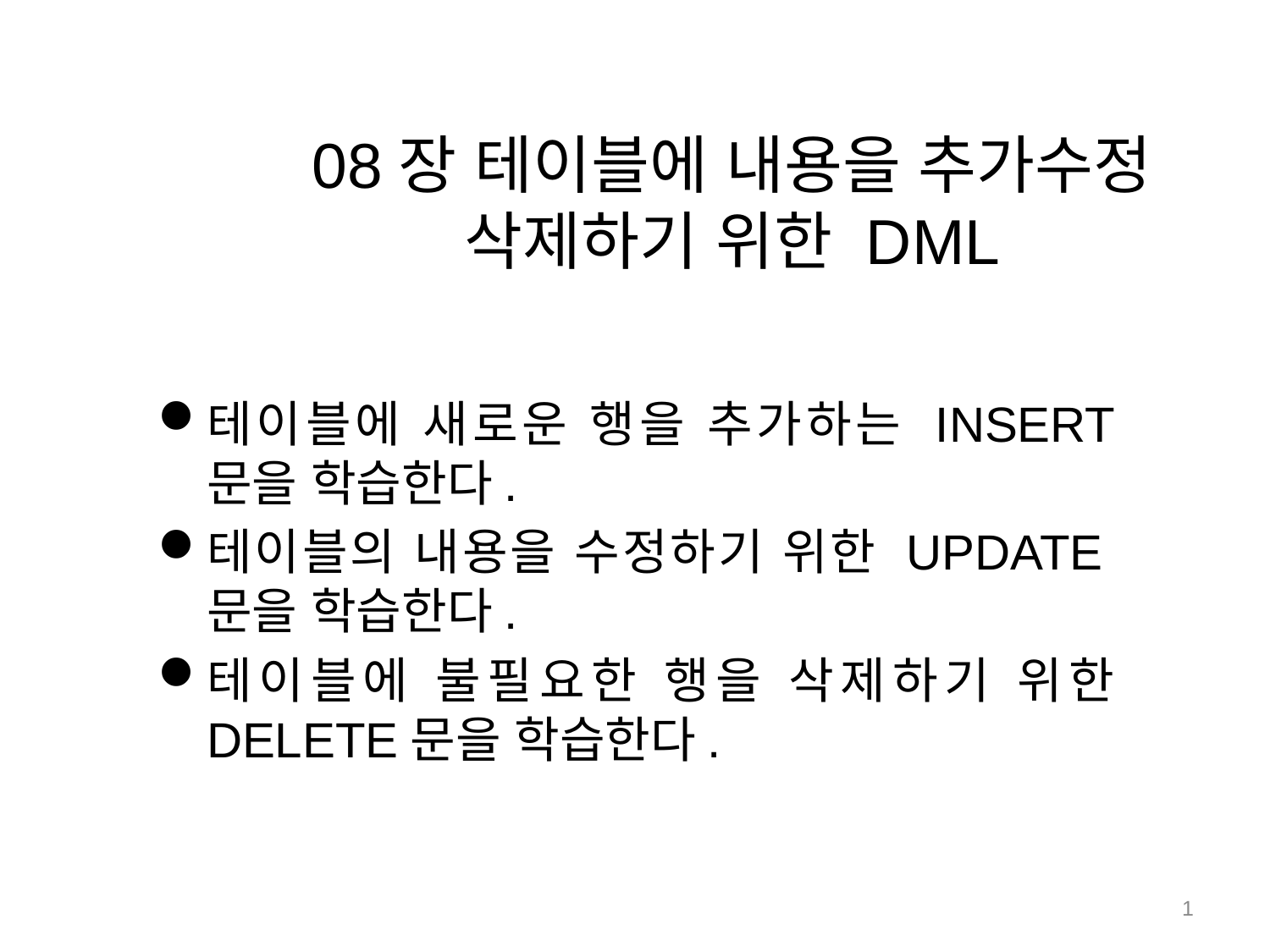

# 08장 테이블에 내용을 추가수정 삭제하기 위한 DML
테이블에 새로운 행을 추가하는 INSERT 문을 학습한다.
테이블의 내용을 수정하기 위한 UPDATE문을 학습한다.
테이블에 불필요한 행을 삭제하기 위한 DELETE문을 학습한다.

1